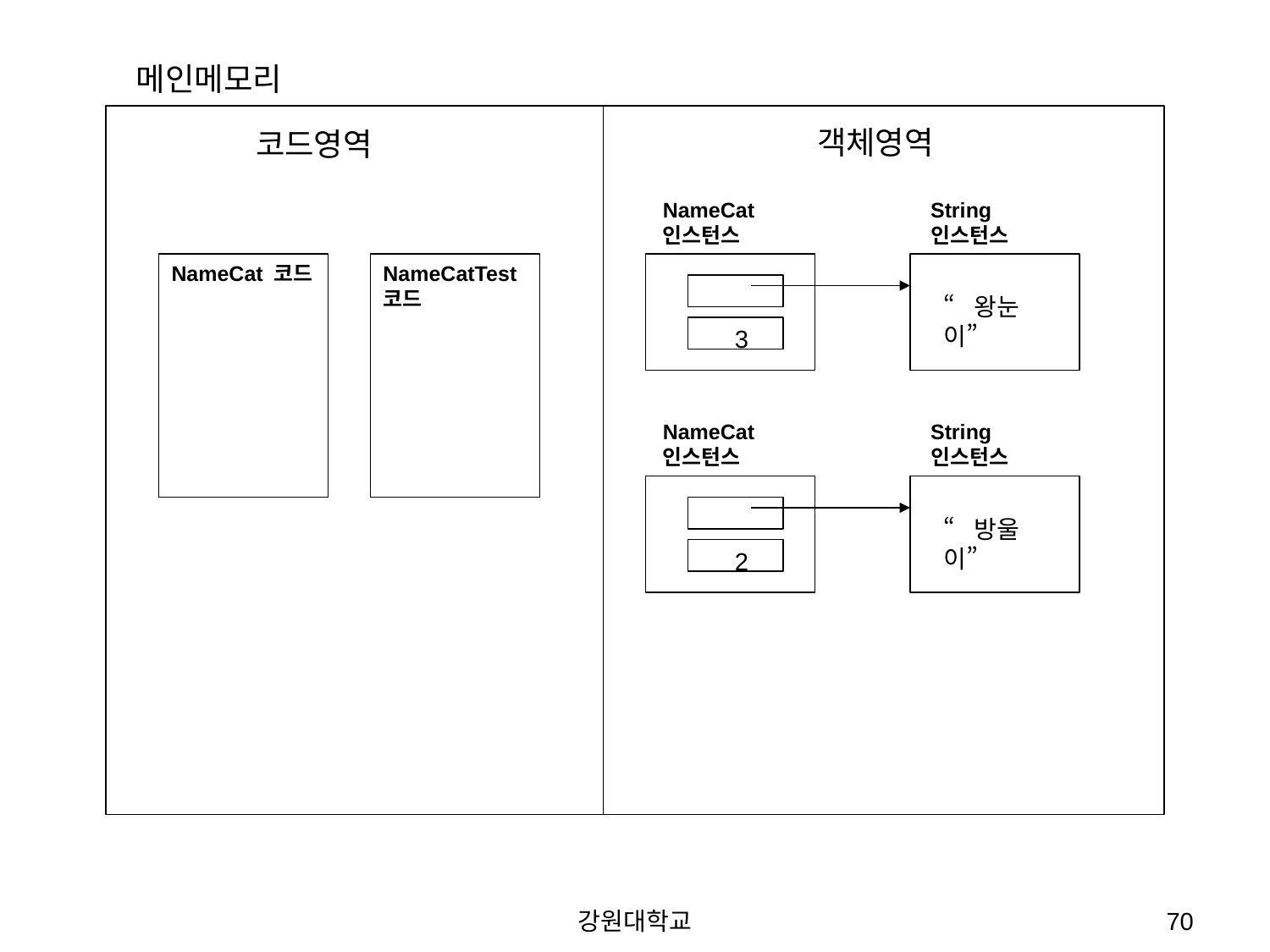

메인메모리

객체영역
코드영역
NameCat
인스턴스
String
인스턴스
NameCat 코드
NameCatTest 코드

“왕눈이”
3
NameCat
인스턴스
String
인스턴스

“방울이”
2
강원대학교
70